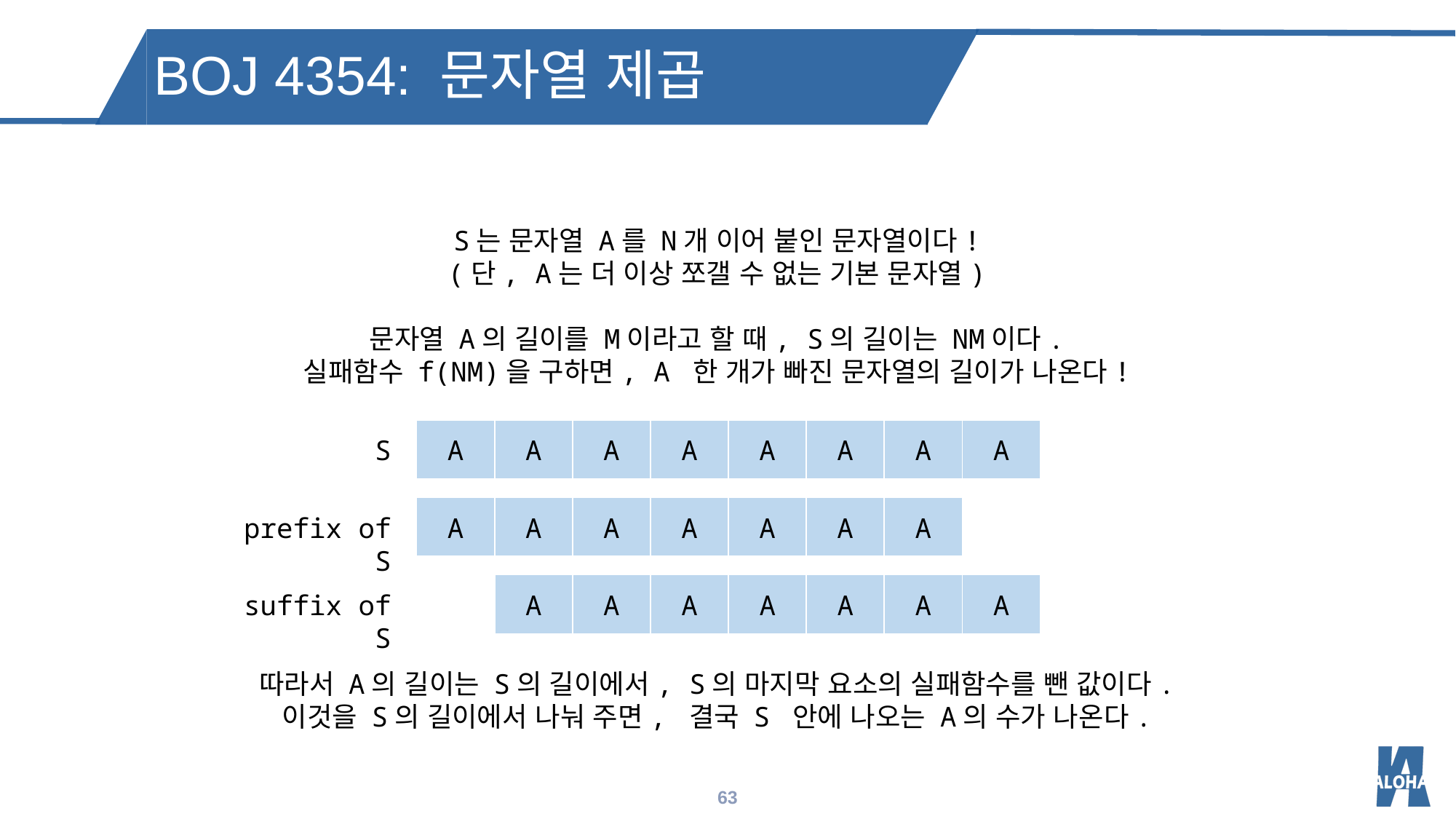

BOJ 4354: 문자열 제곱
S는 문자열 A를 N개 이어 붙인 문자열이다!
(단, A는 더 이상 쪼갤 수 없는 기본 문자열)

문자열 A의 길이를 M이라고 할 때, S의 길이는 NM이다.
실패함수 f(NM)을 구하면, A 한 개가 빠진 문자열의 길이가 나온다!
| A | A | A | A | A | A | A | A |
| --- | --- | --- | --- | --- | --- | --- | --- |
S
| A | A | A | A | A | A | A |
| --- | --- | --- | --- | --- | --- | --- |
prefix of S
| A | A | A | A | A | A | A |
| --- | --- | --- | --- | --- | --- | --- |
suffix of S
따라서 A의 길이는 S의 길이에서, S의 마지막 요소의 실패함수를 뺀 값이다.
이것을 S의 길이에서 나눠 주면, 결국 S 안에 나오는 A의 수가 나온다.
63